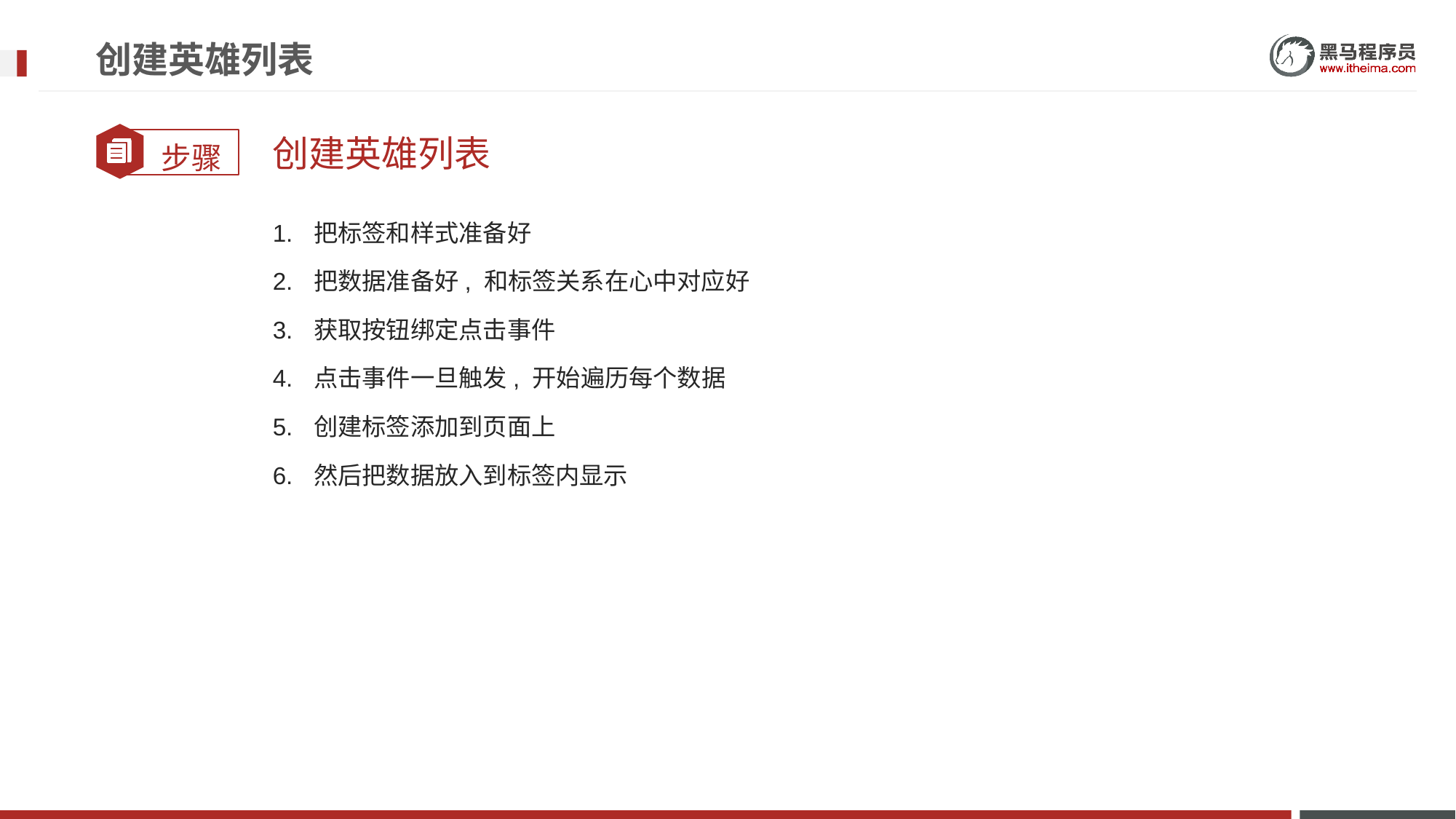

# 创建英雄列表
创建英雄列表
把标签和样式准备好
把数据准备好, 和标签关系在心中对应好
获取按钮绑定点击事件
点击事件一旦触发, 开始遍历每个数据
创建标签添加到页面上
然后把数据放入到标签内显示